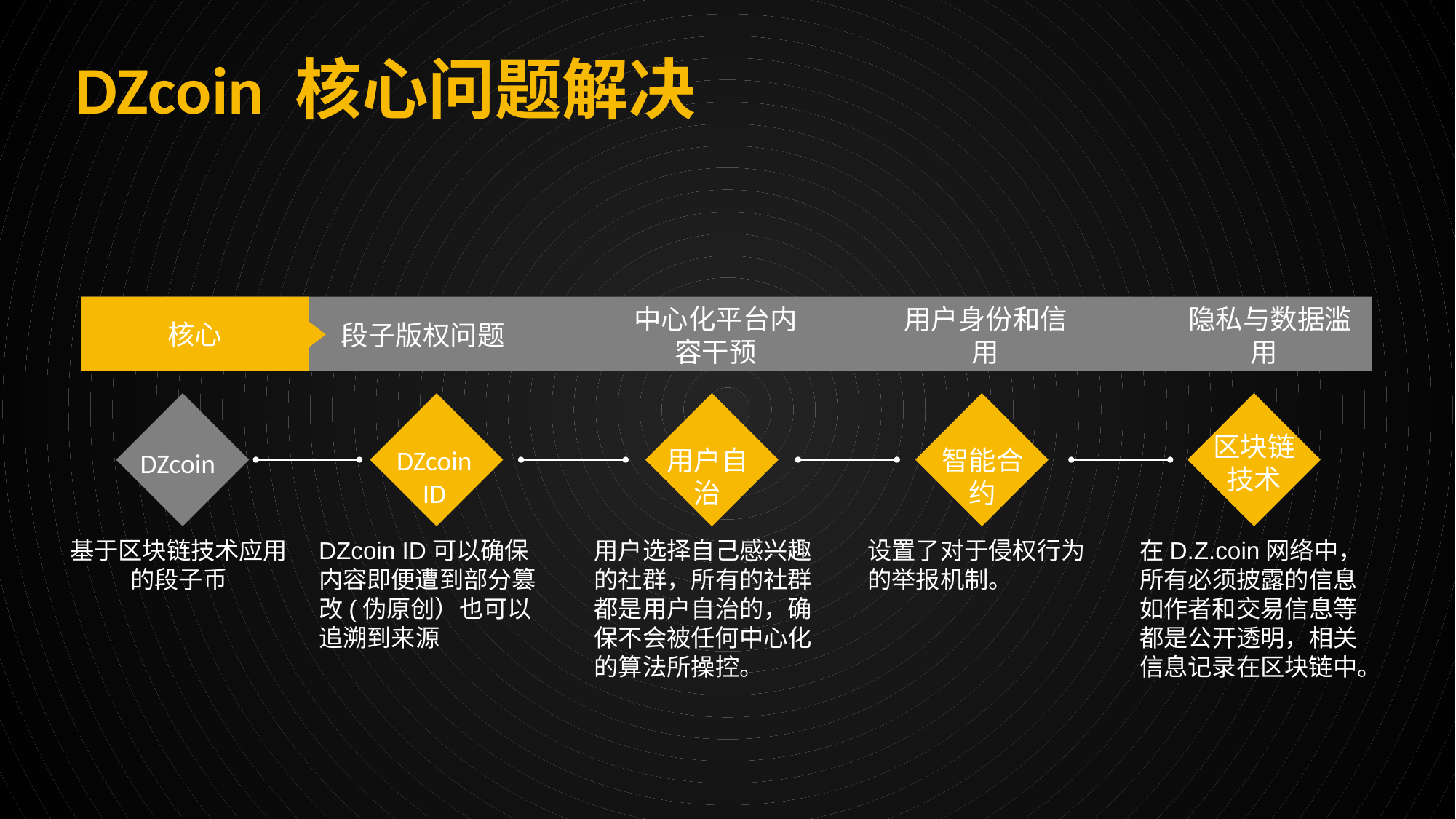

DZcoin 核心问题解决

核心

段子版权问题
中心化平台内容干预
用户身份和信用
 隐私与数据滥用

区块链技术
DZcoin ID
用户自治
智能合约
DZcoin
基于区块链技术应用的段子币
DZcoin ID可以确保内容即便遭到部分篡改(伪原创）也可以追溯到来源
用户选择自己感兴趣的社群，所有的社群都是用户自治的，确保不会被任何中心化的算法所操控。
设置了对于侵权行为的举报机制。
在D.Z.coin网络中，所有必须披露的信息如作者和交易信息等都是公开透明，相关信息记录在区块链中。